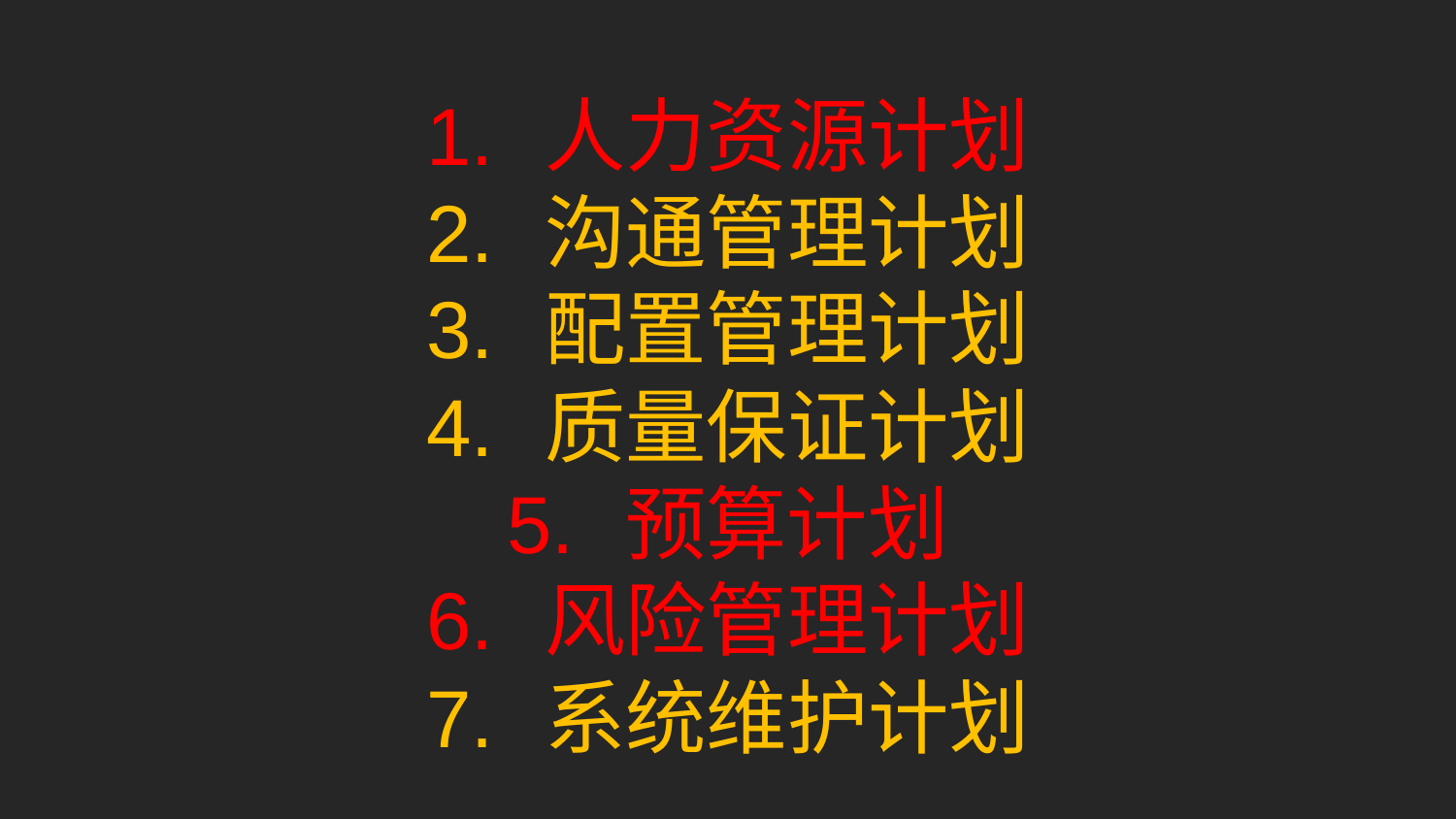

人力资源计划
沟通管理计划
配置管理计划
质量保证计划
预算计划
风险管理计划
系统维护计划